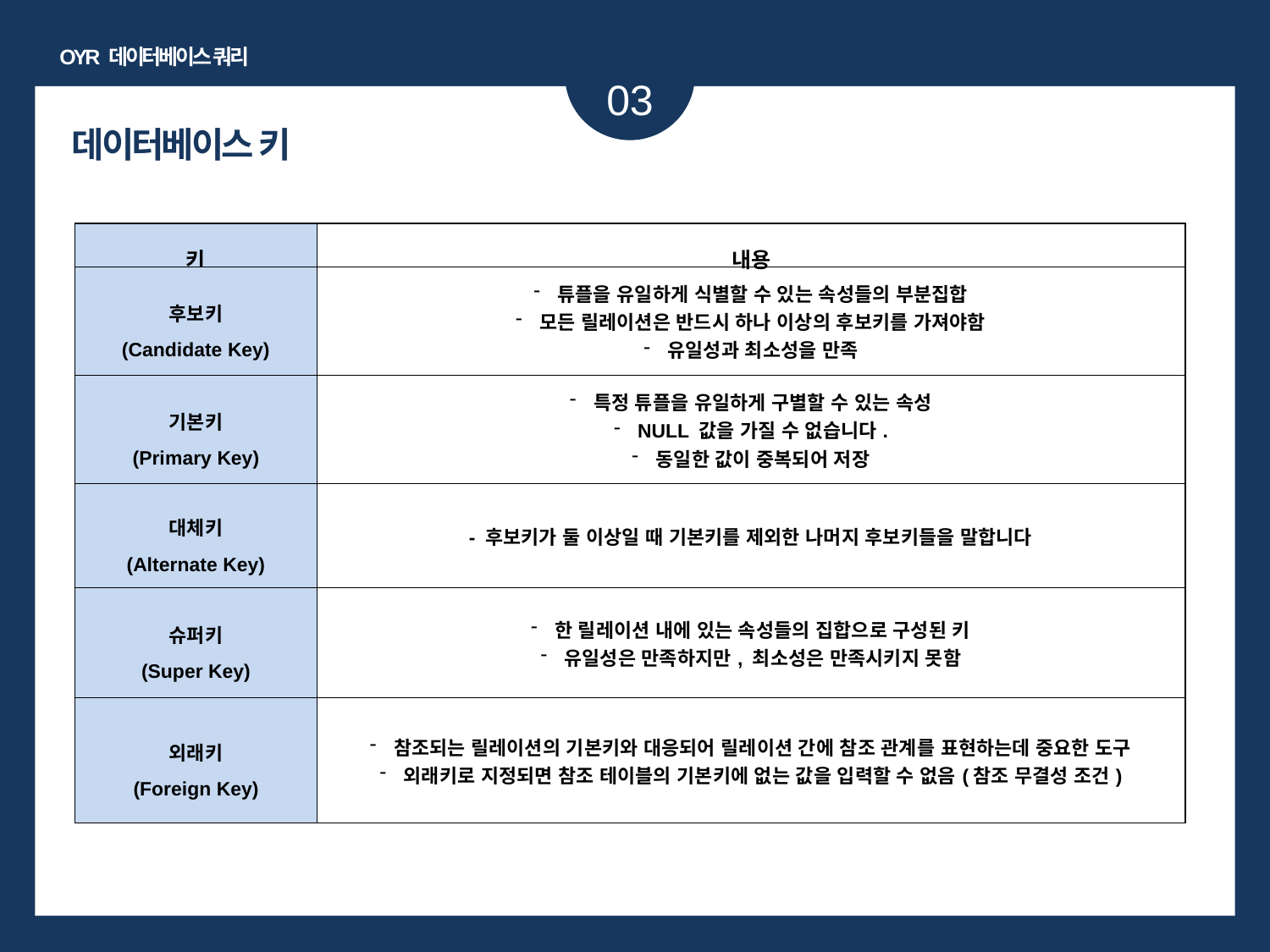

OYR 데이터베이스 쿼리
03

데이터베이스 키
| 키 | 내용 |
| --- | --- |
| 후보키 (Candidate Key) | 튜플을 유일하게 식별할 수 있는 속성들의 부분집합 모든 릴레이션은 반드시 하나 이상의 후보키를 가져야함 유일성과 최소성을 만족 |
| 기본키 (Primary Key) | 특정 튜플을 유일하게 구별할 수 있는 속성 NULL 값을 가질 수 없습니다. 동일한 값이 중복되어 저장 |
| 대체키 (Alternate Key) | - 후보키가 둘 이상일 때 기본키를 제외한 나머지 후보키들을 말합니다 |
| 슈퍼키 (Super Key) | 한 릴레이션 내에 있는 속성들의 집합으로 구성된 키 유일성은 만족하지만, 최소성은 만족시키지 못함 |
| 외래키 (Foreign Key) | 참조되는 릴레이션의 기본키와 대응되어 릴레이션 간에 참조 관계를 표현하는데 중요한 도구 외래키로 지정되면 참조 테이블의 기본키에 없는 값을 입력할 수 없음(참조 무결성 조건) |